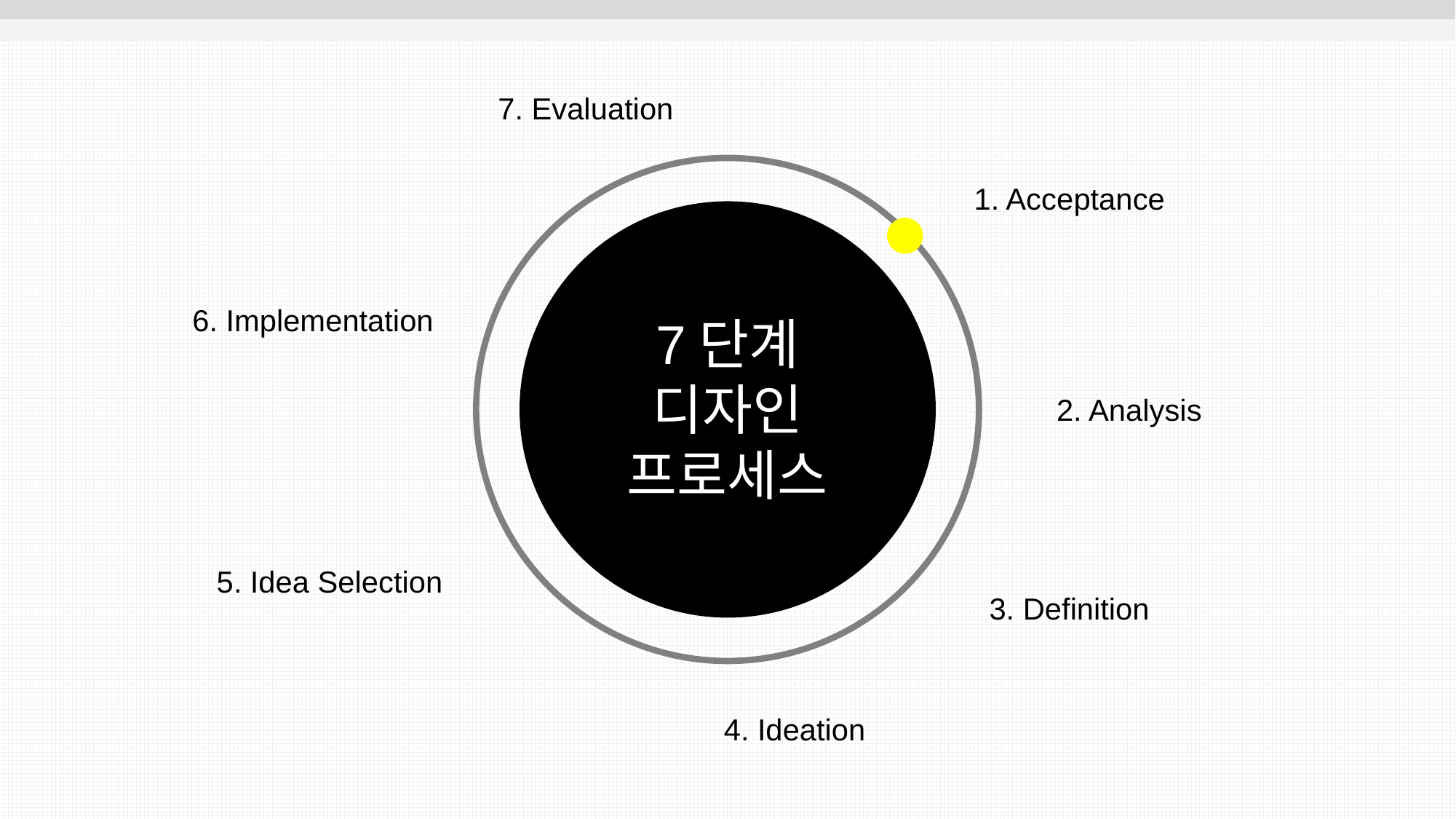

# process

7. Evaluation

1. Acceptance

6. Implementation
7단계
디자인
프로세스
2. Analysis
5. Idea Selection
3. Definition
4. Ideation